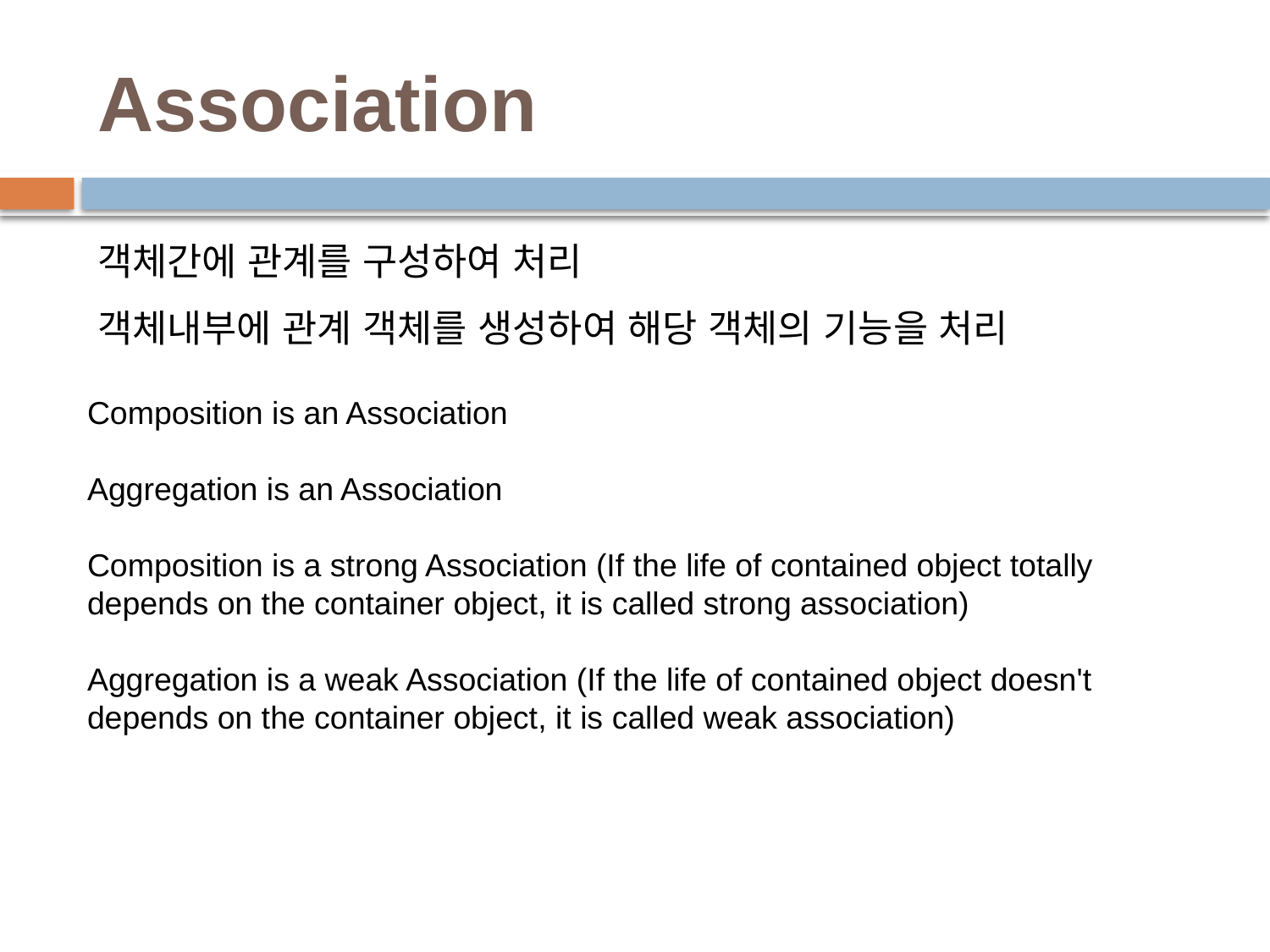

# Association
객체간에 관계를 구성하여 처리
객체내부에 관계 객체를 생성하여 해당 객체의 기능을 처리

Composition is an Association

Aggregation is an Association

Composition is a strong Association (If the life of contained object totally depends on the container object, it is called strong association)

Aggregation is a weak Association (If the life of contained object doesn't depends on the container object, it is called weak association)